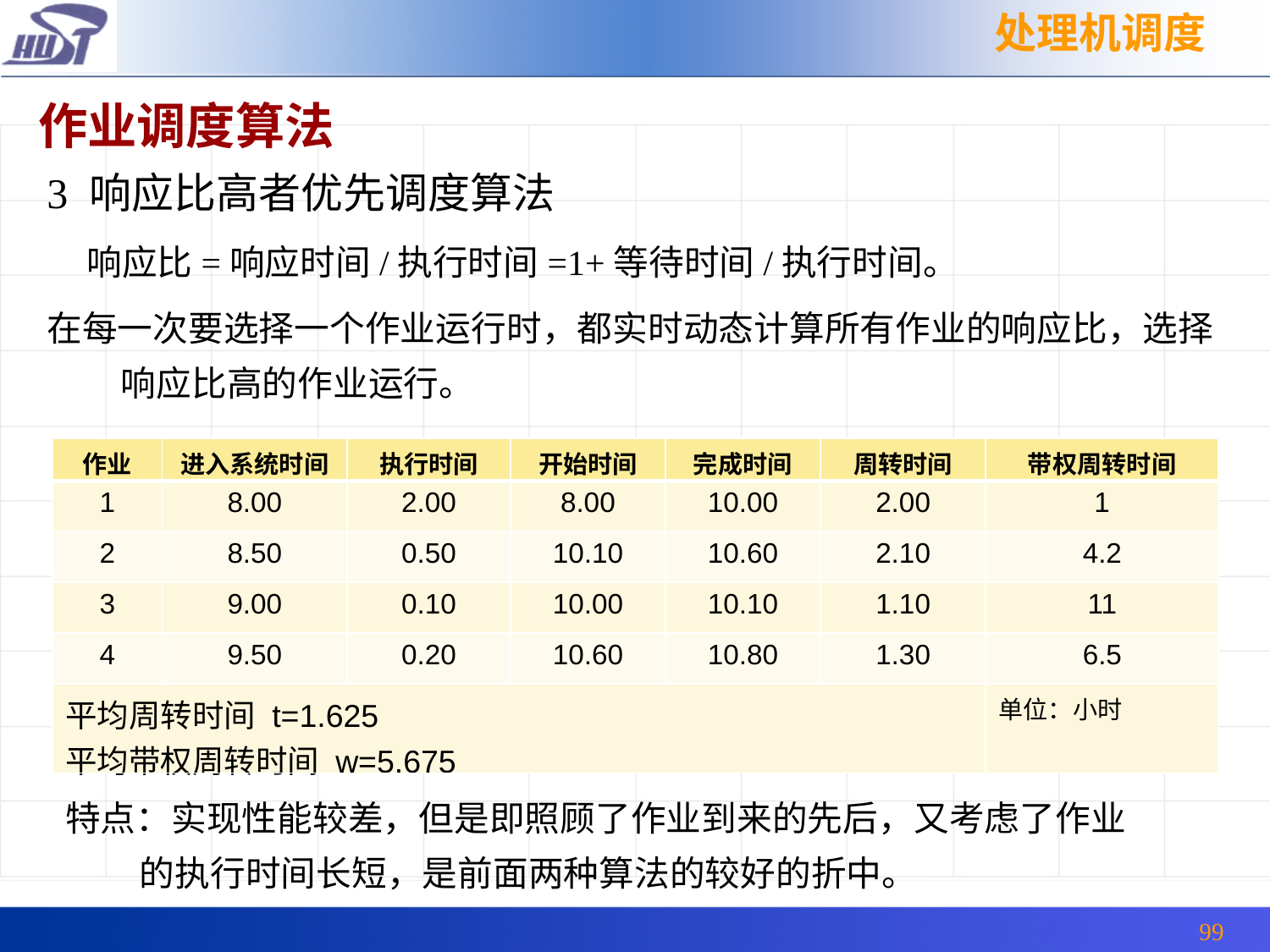

处理机调度
作业调度算法
3 响应比高者优先调度算法
    响应比=响应时间/执行时间=1+等待时间/执行时间。
在每一次要选择一个作业运行时，都实时动态计算所有作业的响应比，选择响应比高的作业运行。
| 作业 | 进入系统时间 | 执行时间 | 开始时间 | 完成时间 | 周转时间 | 带权周转时间 |
| --- | --- | --- | --- | --- | --- | --- |
| 1 | 8.00 | 2.00 | 8.00 | 10.00 | 2.00 | 1 |
| 2 | 8.50 | 0.50 | 10.10 | 10.60 | 2.10 | 4.2 |
| 3 | 9.00 | 0.10 | 10.00 | 10.10 | 1.10 | 11 |
| 4 | 9.50 | 0.20 | 10.60 | 10.80 | 1.30 | 6.5 |
| 平均周转时间 t=1.625 平均带权周转时间 w=5.675 |  |  |  |  |  | 单位：小时 |
特点：实现性能较差，但是即照顾了作业到来的先后，又考虑了作业的执行时间长短，是前面两种算法的较好的折中。
99